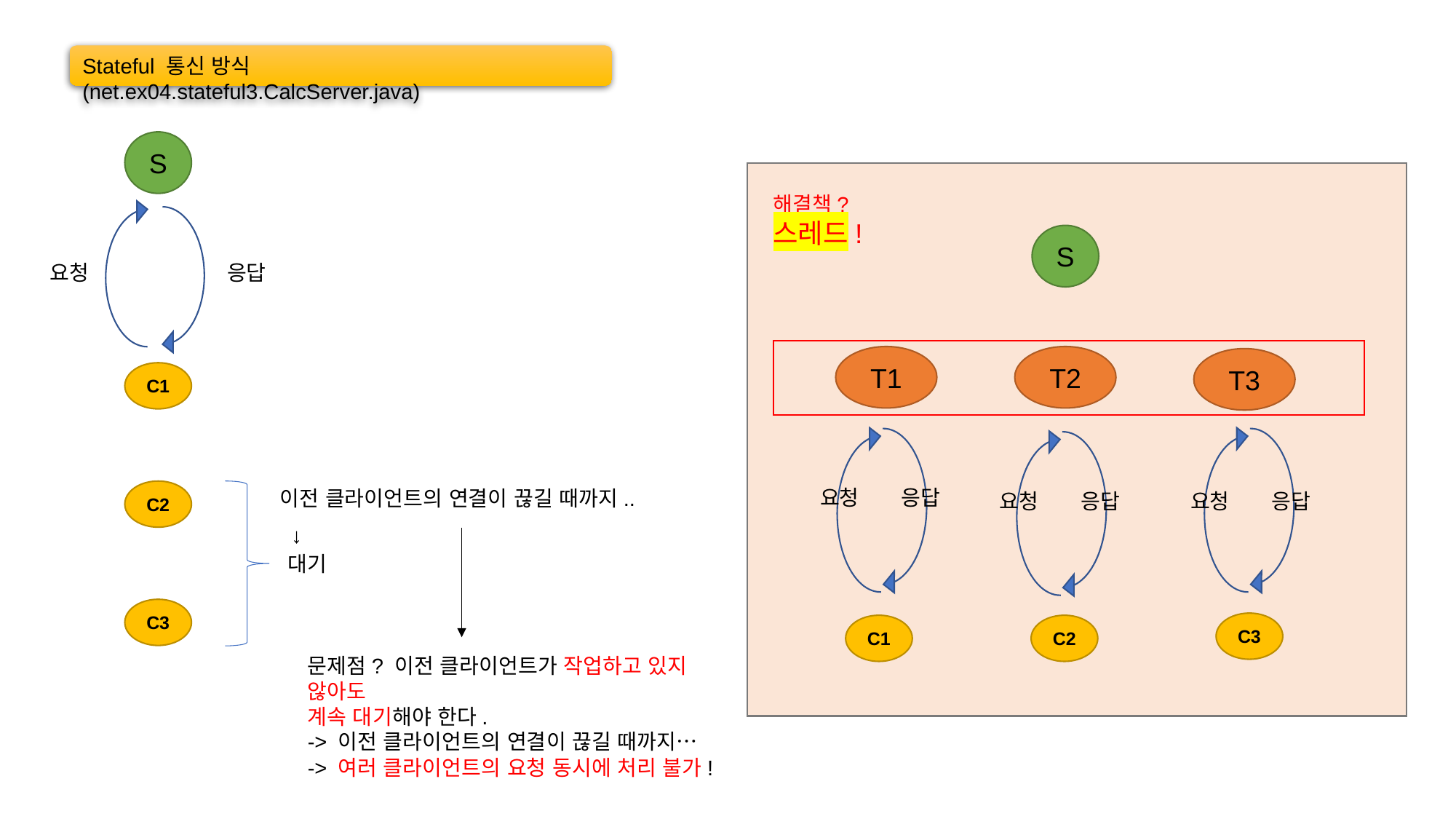

Stateful 통신 방식 (net.ex04.stateful3.CalcServer.java)
S

해결책?  스레드!

S
요청                       응답

T1
T2
T3
C1

요청       응답
이전 클라이언트의 연결이 끊길 때까지..
C2

요청       응답
요청       응답
↓
대기
C3
C3
C2
C1
문제점? 이전 클라이언트가 작업하고 있지 않아도
계속 대기해야 한다.
-> 이전 클라이언트의 연결이 끊길 때까지…
-> 여러 클라이언트의 요청 동시에 처리 불가!